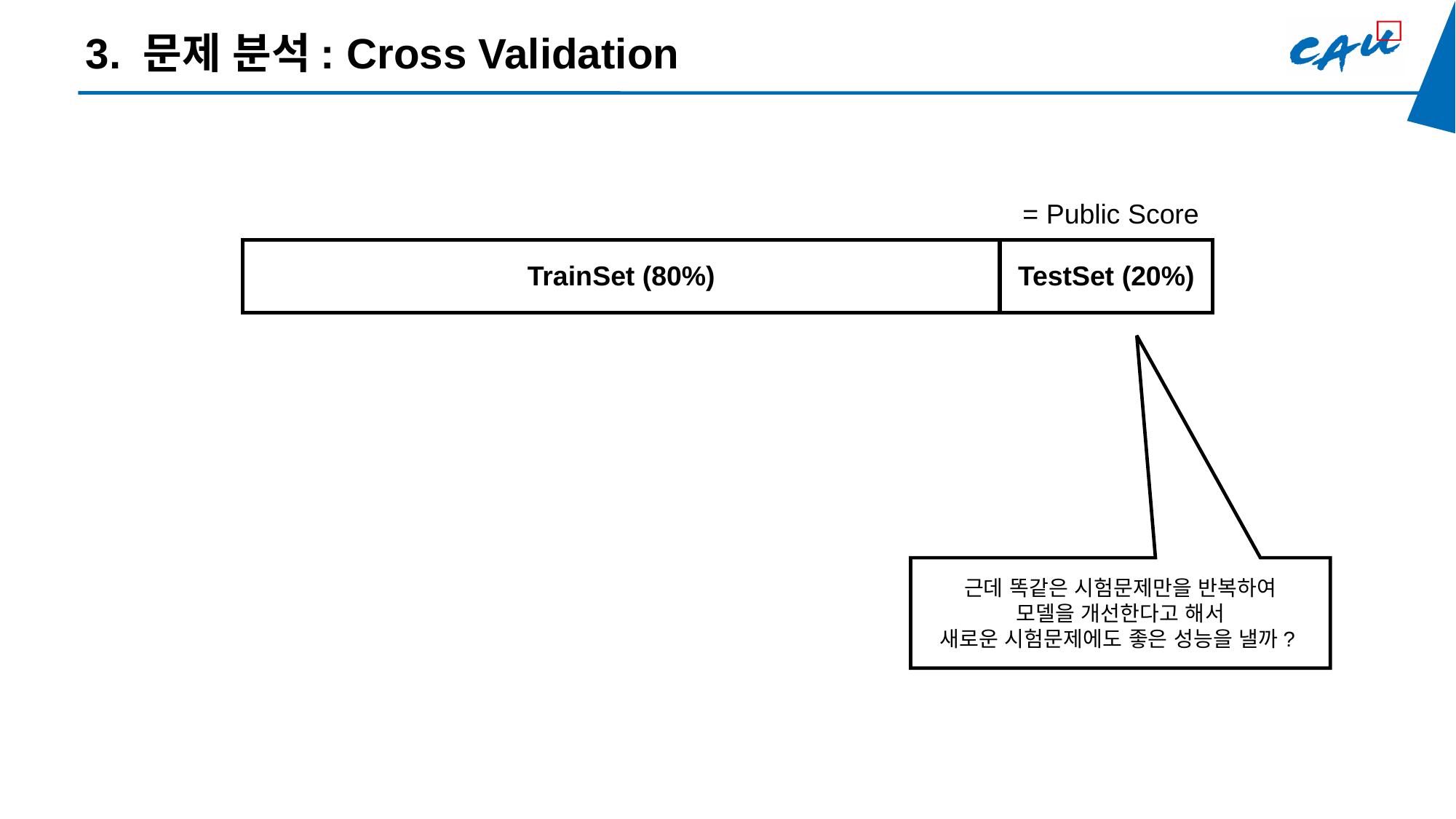

3. 문제 분석: Cross Validation
= Public Score
| TrainSet (80%) | TestSet (20%) |
| --- | --- |
근데 똑같은 시험문제만을 반복하여
모델을 개선한다고 해서
새로운 시험문제에도 좋은 성능을 낼까?